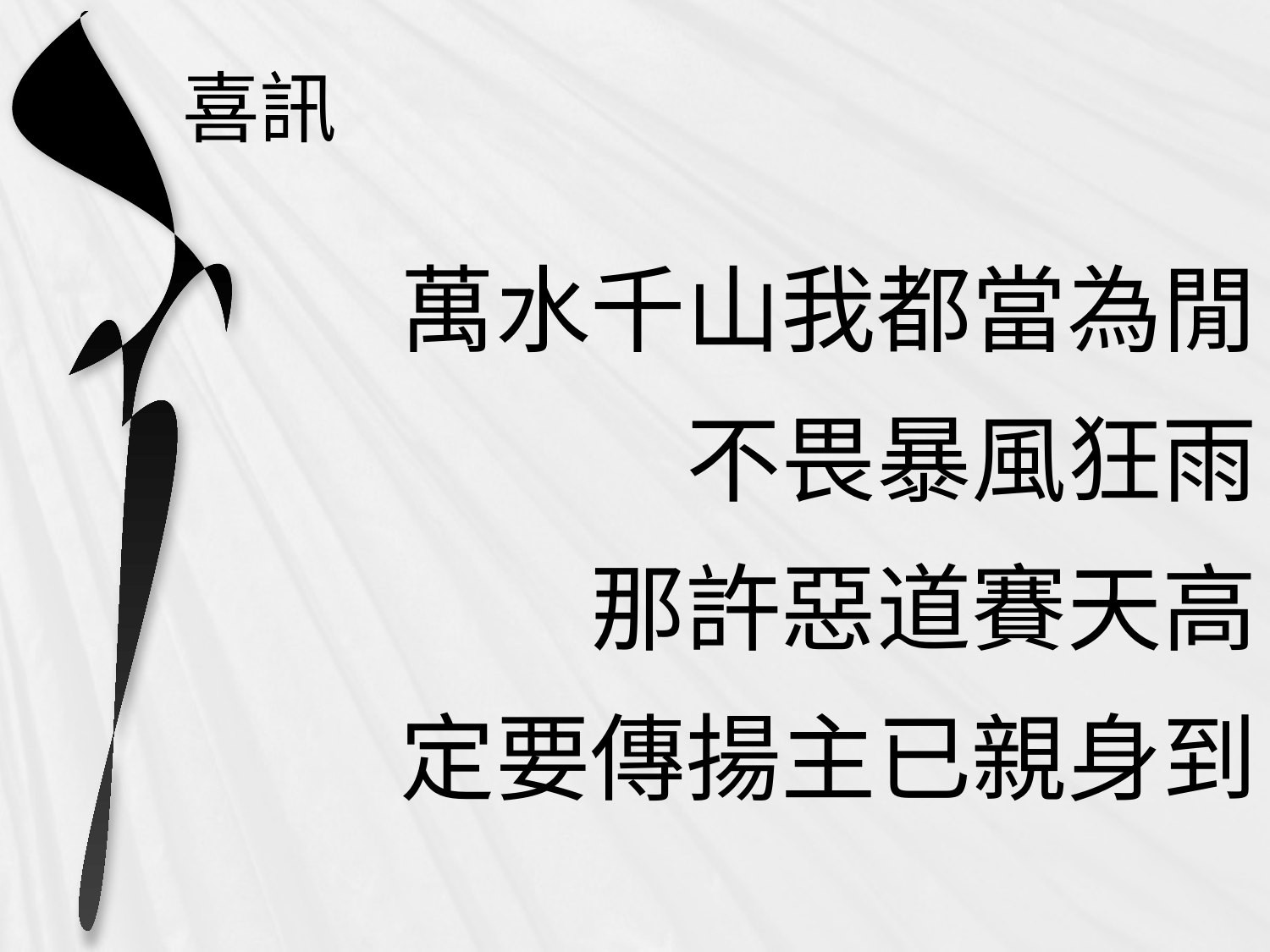

# 喜訊
萬水千山我都當為閒
不畏暴風狂雨
那許惡道賽天高
定要傳揚主已親身到